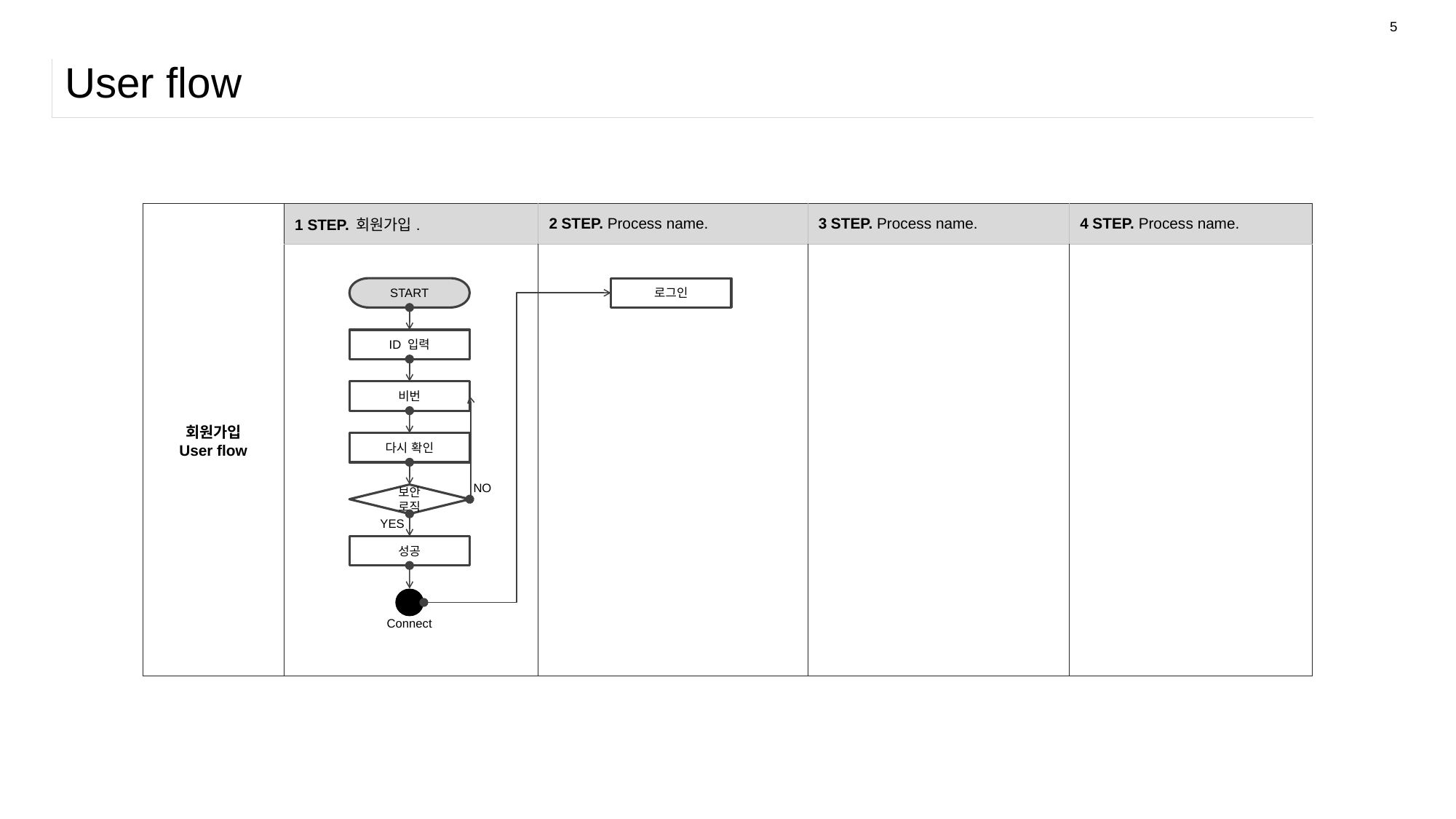

5
# User flow
| 회원가입 User flow | 1 STEP. 회원가입. | 2 STEP. Process name. | 3 STEP. Process name. | 4 STEP. Process name. |
| --- | --- | --- | --- | --- |
|  |  |  |  |  |
START
로그인
ID 입력
비번
다시 확인
NO
보안 로직
YES
성공

Connect